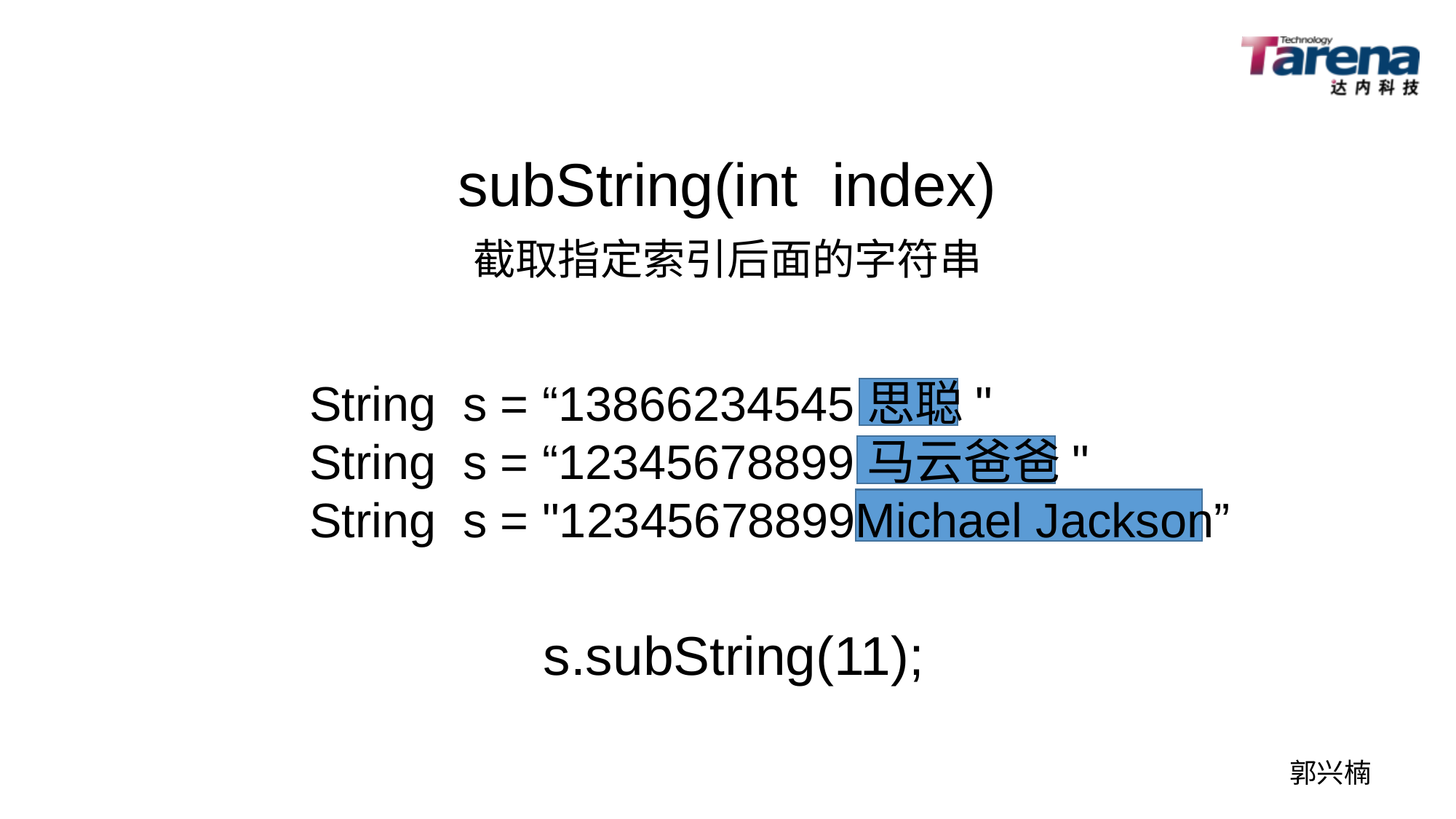

subString(int  index)
截取指定索引后面的字符串
String  s = “13866234545思聪"
String  s = “12345678899马云爸爸"
String  s = "12345678899Michael Jackson”

s.subString(11);